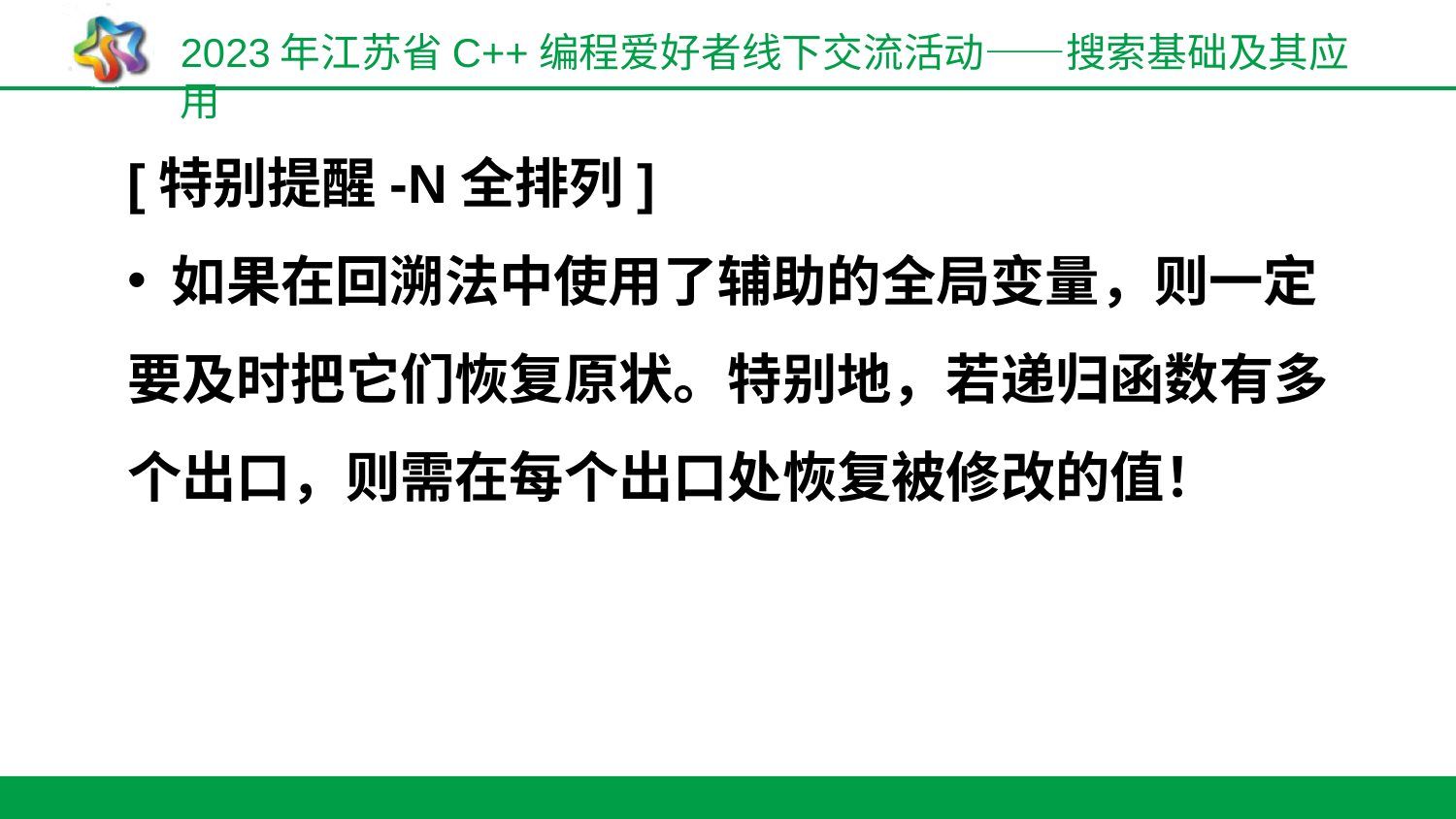

[特别提醒-N全排列]
 如果在回溯法中使用了辅助的全局变量，则一定要及时把它们恢复原状。特别地，若递归函数有多个出口，则需在每个出口处恢复被修改的值！